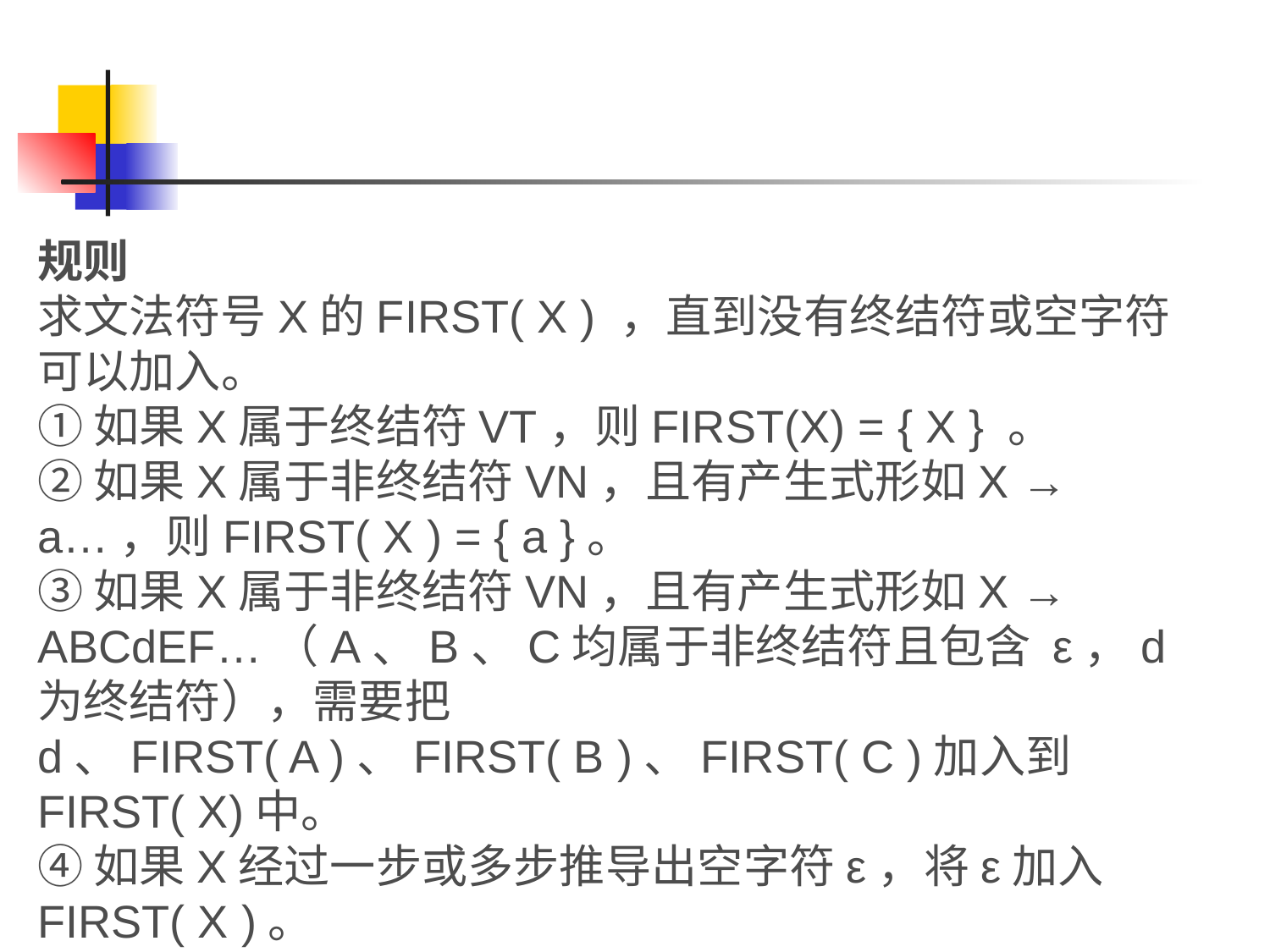

规则
求文法符号X的FIRST( X ) ，直到没有终结符或空字符可以加入。
① 如果X属于终结符VT，则FIRST(X) = { X } 。
② 如果X属于非终结符VN，且有产生式形如X → a…，则FIRST( X ) = { a }。
③ 如果X属于非终结符VN，且有产生式形如X → ABCdEF…（A、B、C均属于非终结符且包含 ε，d为终结符），需要把d、FIRST( A )、FIRST( B )、FIRST( C )加入到FIRST( X)中。
④ 如果X经过一步或多步推导出空字符ε，将ε加入FIRST( X )。